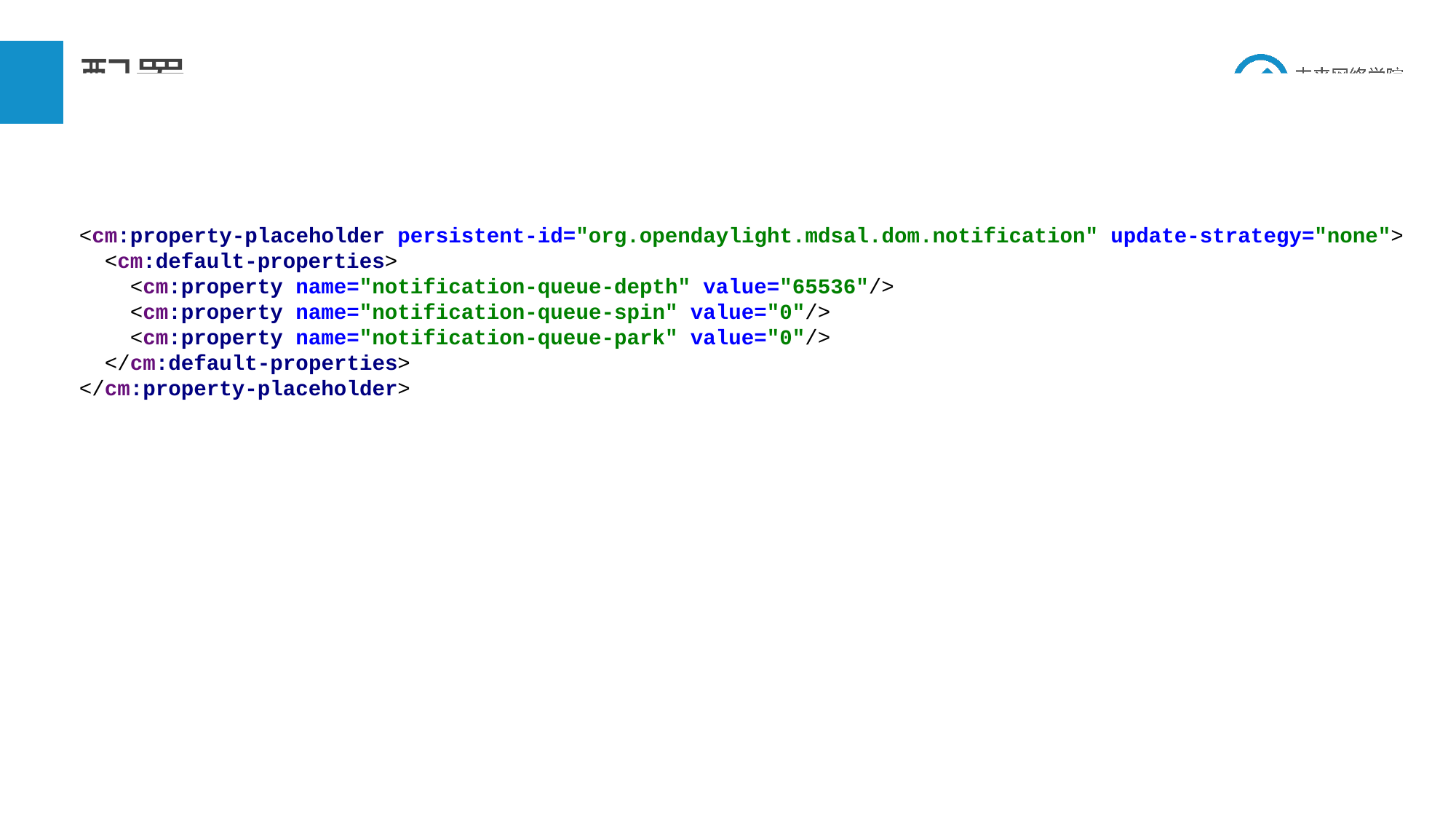

# 配置
<cm:property-placeholder persistent-id="org.opendaylight.mdsal.dom.notification" update-strategy="none">
  <cm:default-properties>
    <cm:property name="notification-queue-depth" value="65536"/>
    <cm:property name="notification-queue-spin" value="0"/>
    <cm:property name="notification-queue-park" value="0"/>
  </cm:default-properties>
</cm:property-placeholder>